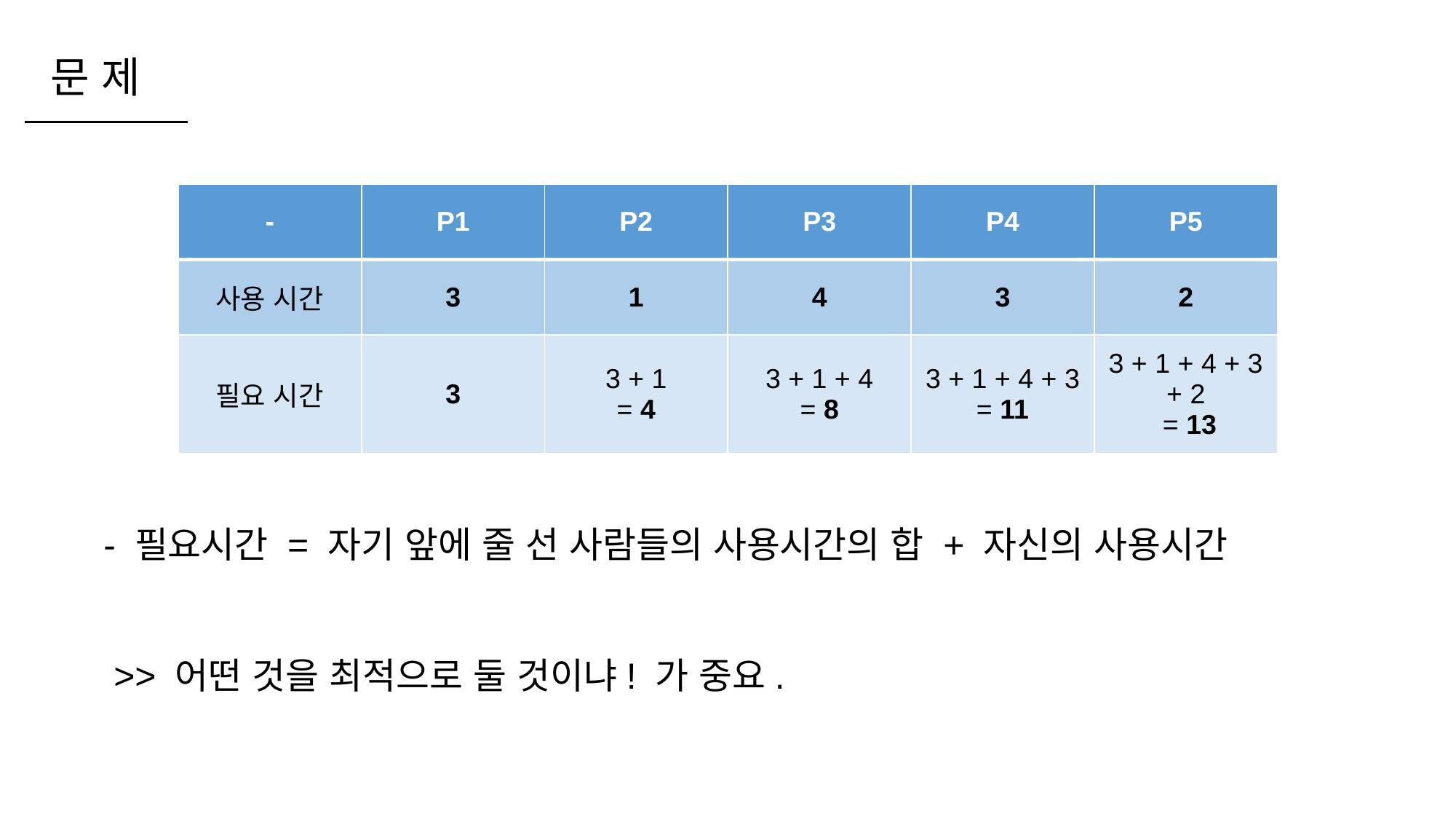

문 제
| - | P1 | P2 | P3 | P4 | P5 |
| --- | --- | --- | --- | --- | --- |
| 사용 시간 | 3 | 1 | 4 | 3 | 2 |
| 필요 시간 | 3 | 3 + 1 = 4 | 3 + 1 + 4 = 8 | 3 + 1 + 4 + 3 = 11 | 3 + 1 + 4 + 3 + 2 = 13 |
- 필요시간 = 자기 앞에 줄 선 사람들의 사용시간의 합 + 자신의 사용시간

 >> 어떤 것을 최적으로 둘 것이냐! 가 중요.